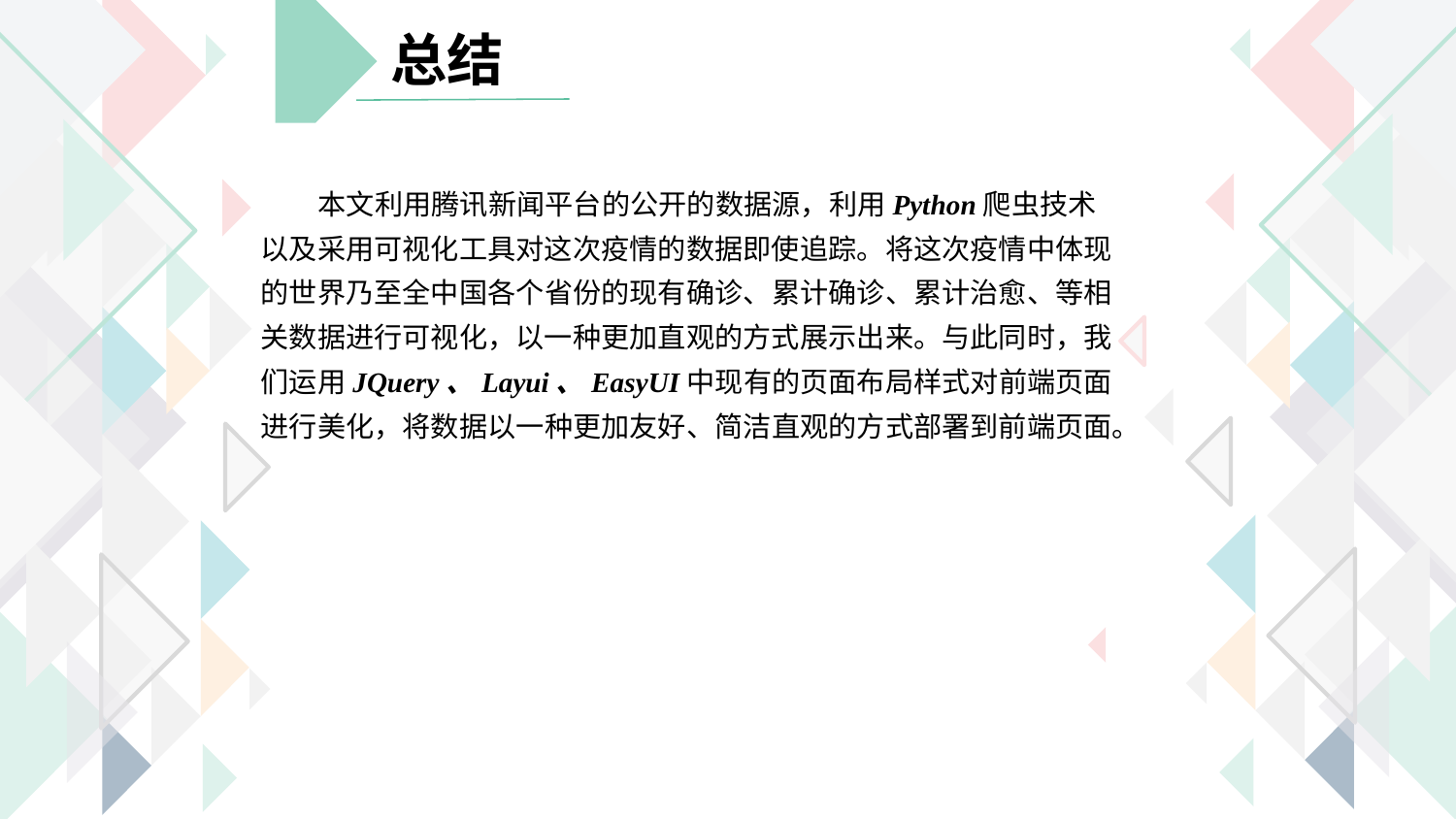

总结
本文利用腾讯新闻平台的公开的数据源，利用Python爬虫技术以及采用可视化工具对这次疫情的数据即使追踪。将这次疫情中体现的世界乃至全中国各个省份的现有确诊、累计确诊、累计治愈、等相关数据进行可视化，以一种更加直观的方式展示出来。与此同时，我们运用JQuery、Layui、EasyUI中现有的页面布局样式对前端页面进行美化，将数据以一种更加友好、简洁直观的方式部署到前端页面。